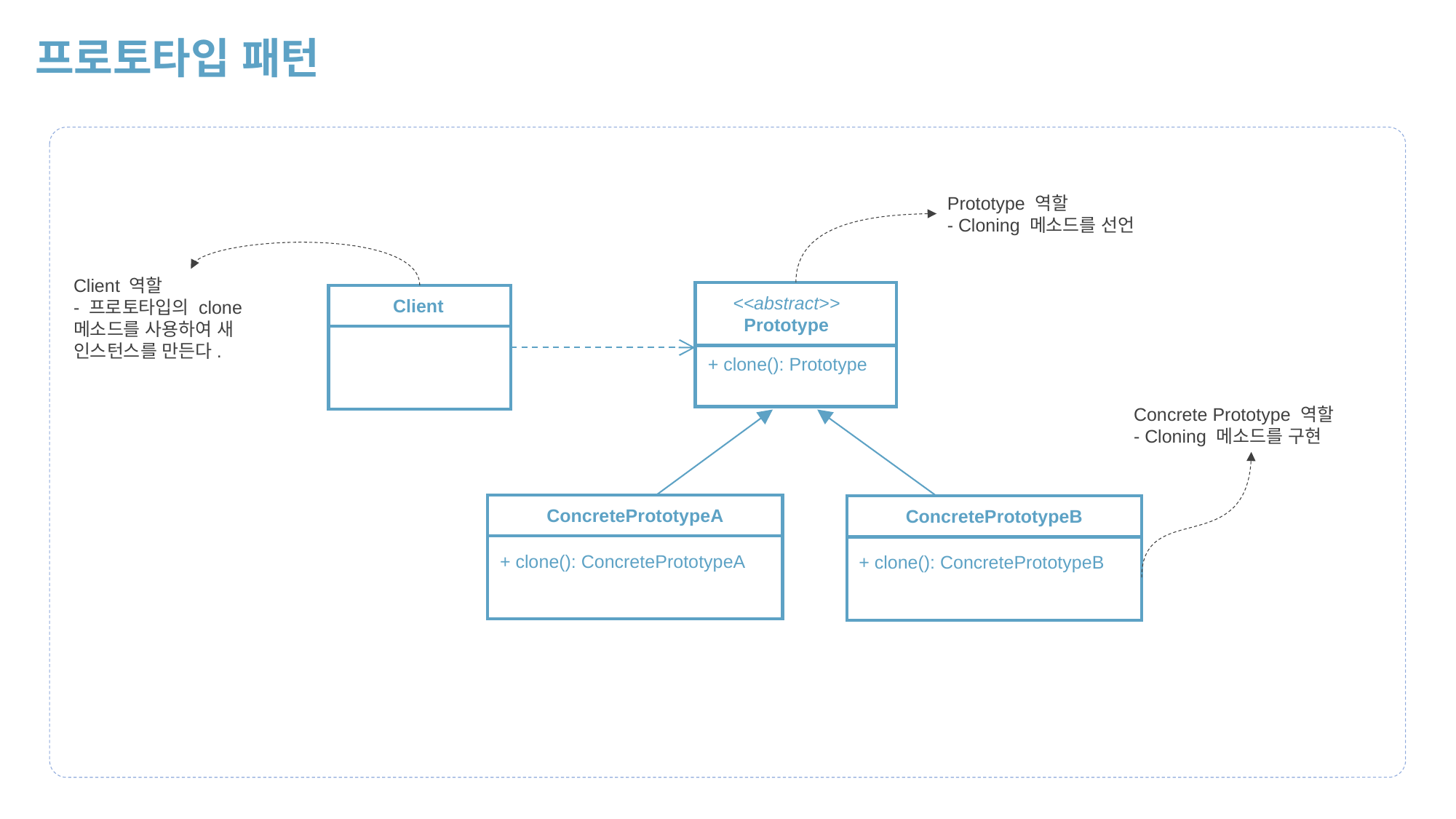

프로토타입 패턴

Prototype 역할
- Cloning 메소드를 선언
Client 역할
- 프로토타입의 clone 메소드를 사용하여 새 인스턴스를 만든다.

<<abstract>>
Prototype

+ clone(): Prototype

Client

Concrete Prototype 역할
- Cloning 메소드를 구현

ConcretePrototypeA

ConcretePrototypeB

+ clone(): ConcretePrototypeA
+ clone(): ConcretePrototypeB